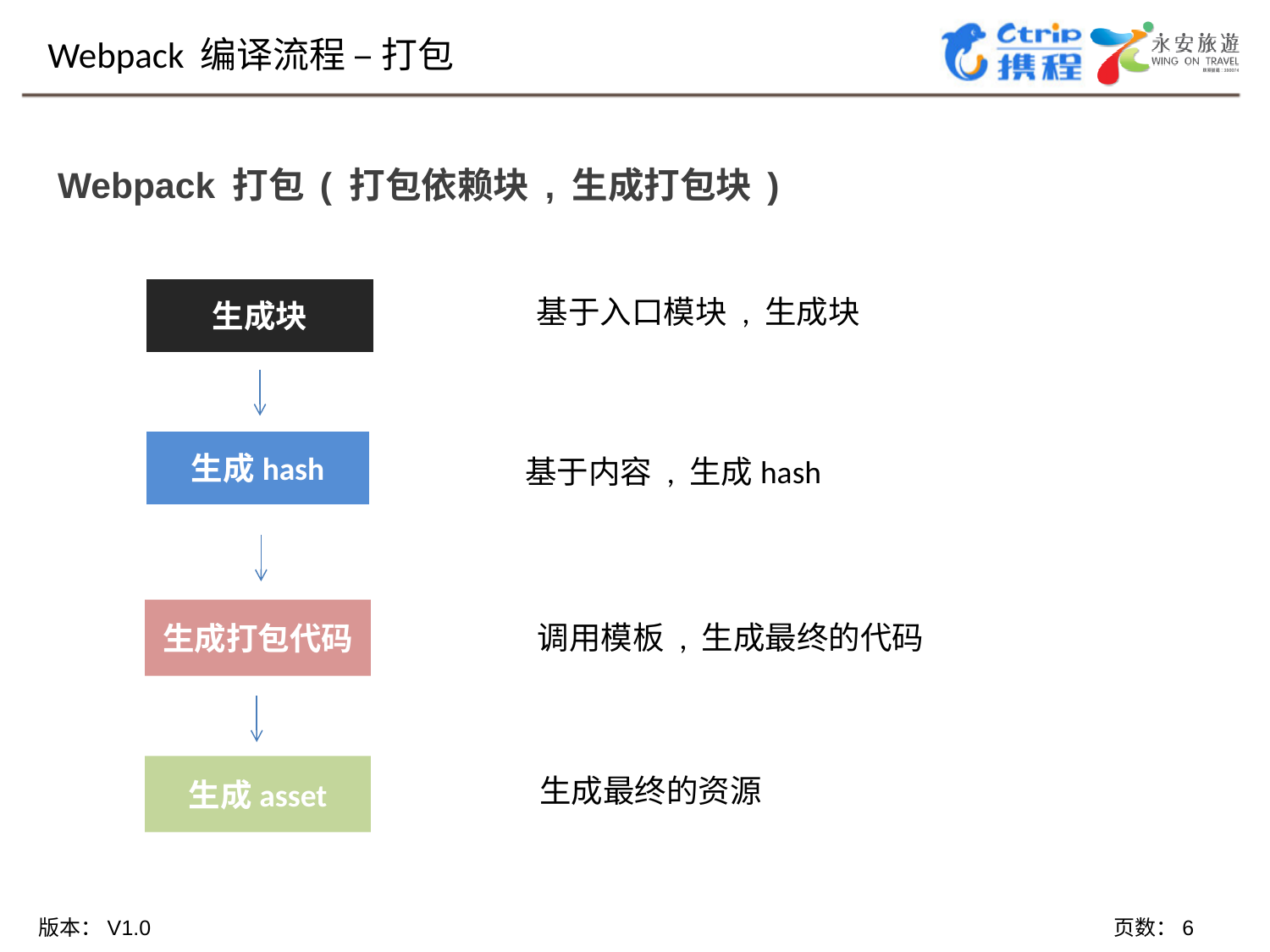

Webpack 编译流程 – 打包
Webpack 打包 ( 打包依赖块 , 生成打包块 )
生成块
基于入口模块 , 生成块
生成hash
基于内容 , 生成hash
生成打包代码
调用模板 , 生成最终的代码
生成asset
生成最终的资源